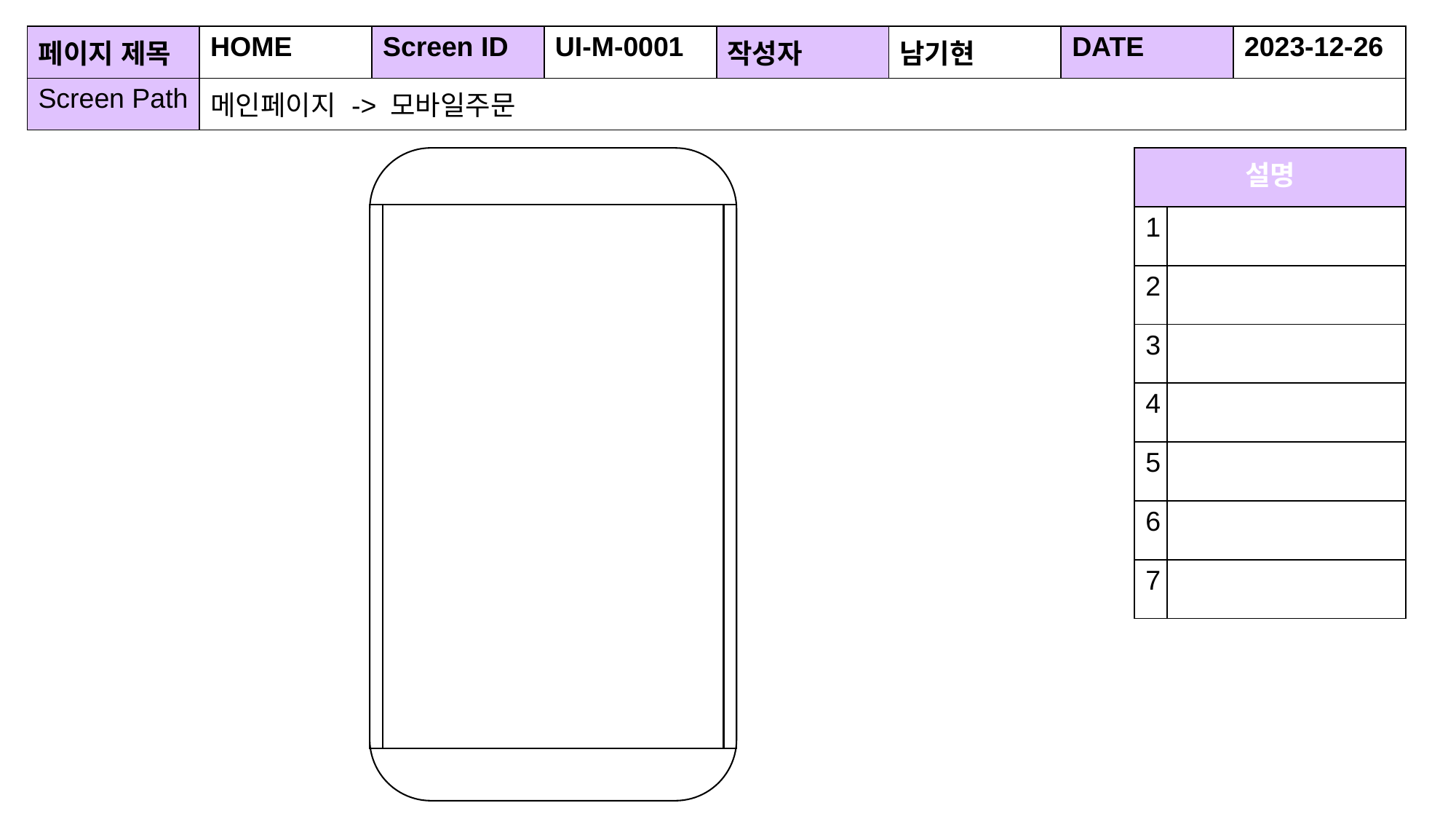

| 페이지 제목 | HOME | Screen ID | UI-M-0001 | 작성자 | 남기현 | DATE | 2023-12-26 |
| --- | --- | --- | --- | --- | --- | --- | --- |
| Screen Path | 메인페이지 -> 모바일주문 |  |  |  |  |  |  |

| 설명 |  |
| --- | --- |
| 1 |  |
| 2 |  |
| 3 |  |
| 4 |  |
| 5 |  |
| 6 |  |
| 7 |  |
1

2
3
4
5
6
7